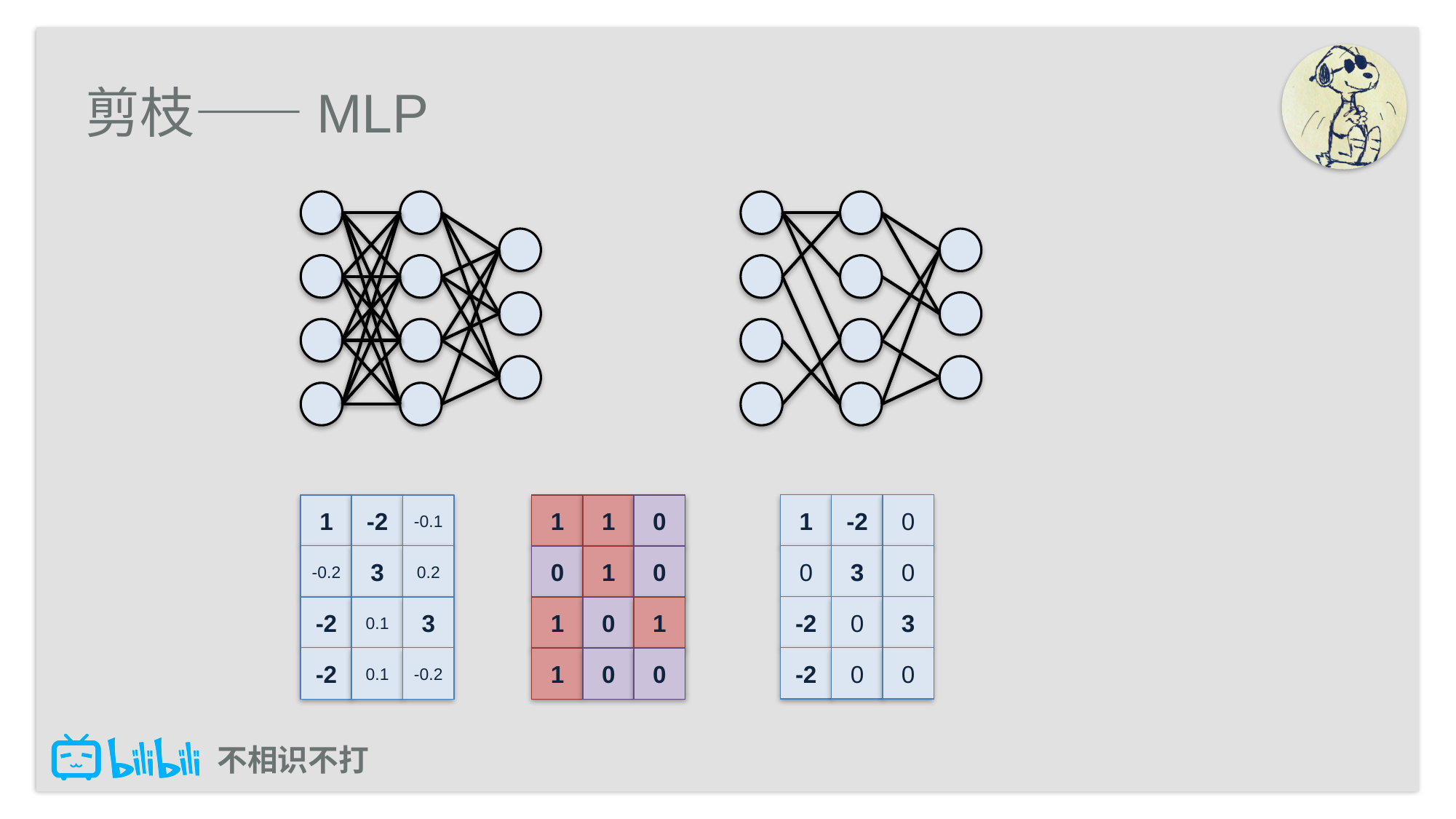

# 剪枝——MLP

1
-2
0
0
3
0
-2
0
3
-2
0
0
1
-2
-0.1
-0.2
3
0.2
-2
0.1
3
-2
0.1
-0.2
1
1
0
0
1
0
1
0
1
1
0
0